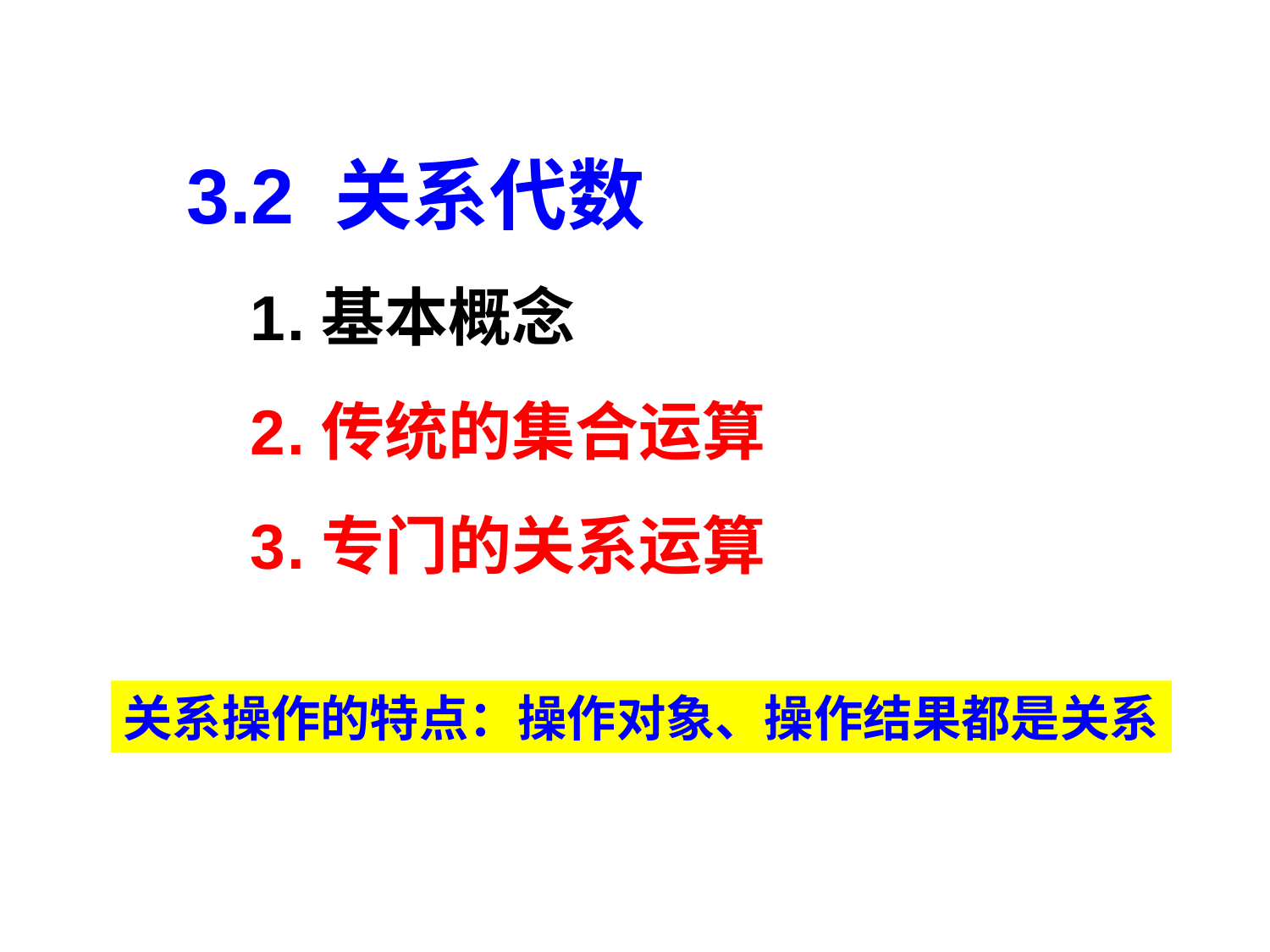

3.2 关系代数
基本概念
传统的集合运算
专门的关系运算
关系操作的特点：操作对象、操作结果都是关系